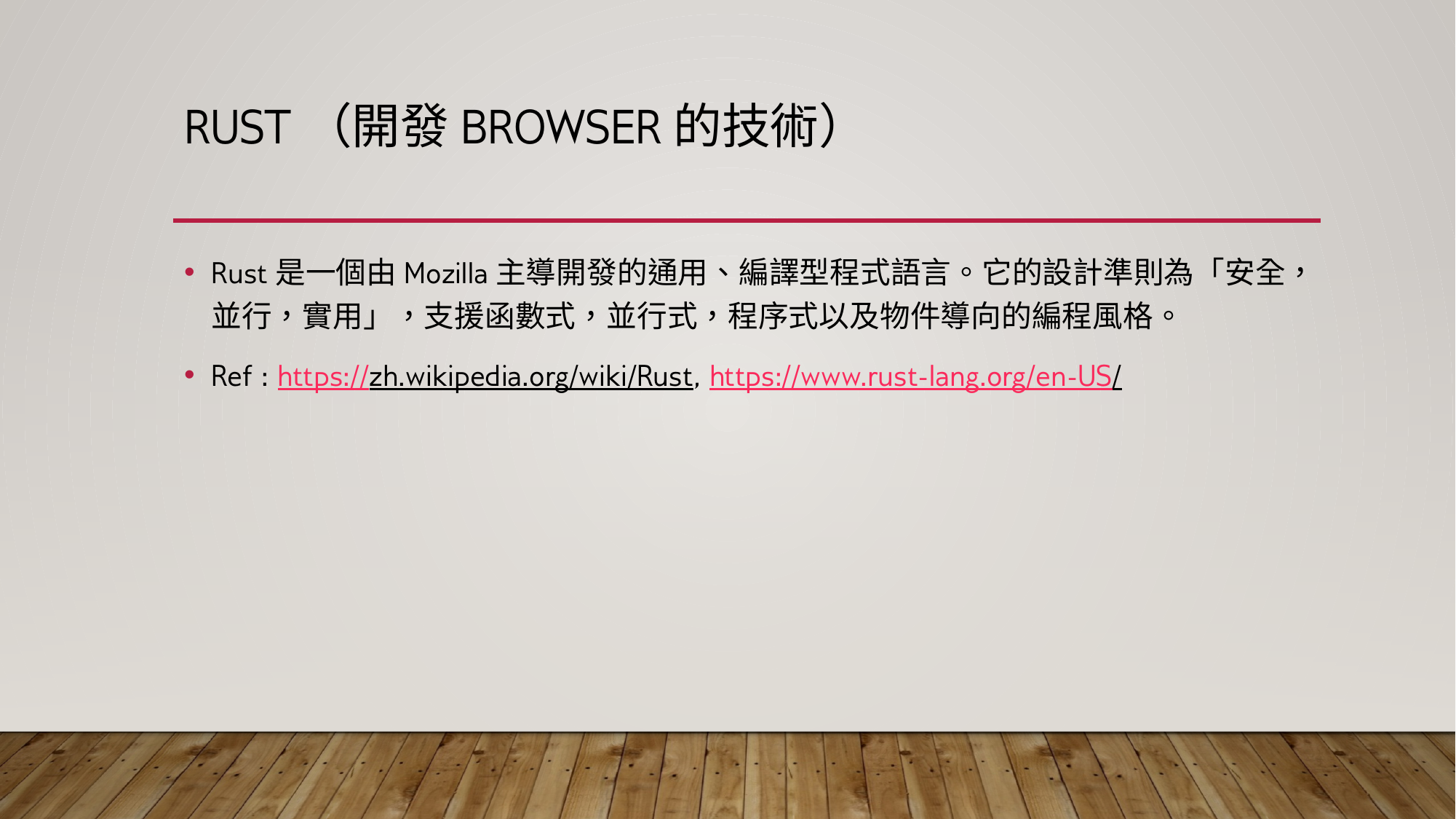

# Rust（開發Browser的技術）
Rust是一個由Mozilla主導開發的通用、編譯型程式語言。它的設計準則為「安全，並行，實用」，支援函數式，並行式，程序式以及物件導向的編程風格。
Ref : https://zh.wikipedia.org/wiki/Rust, https://www.rust-lang.org/en-US/